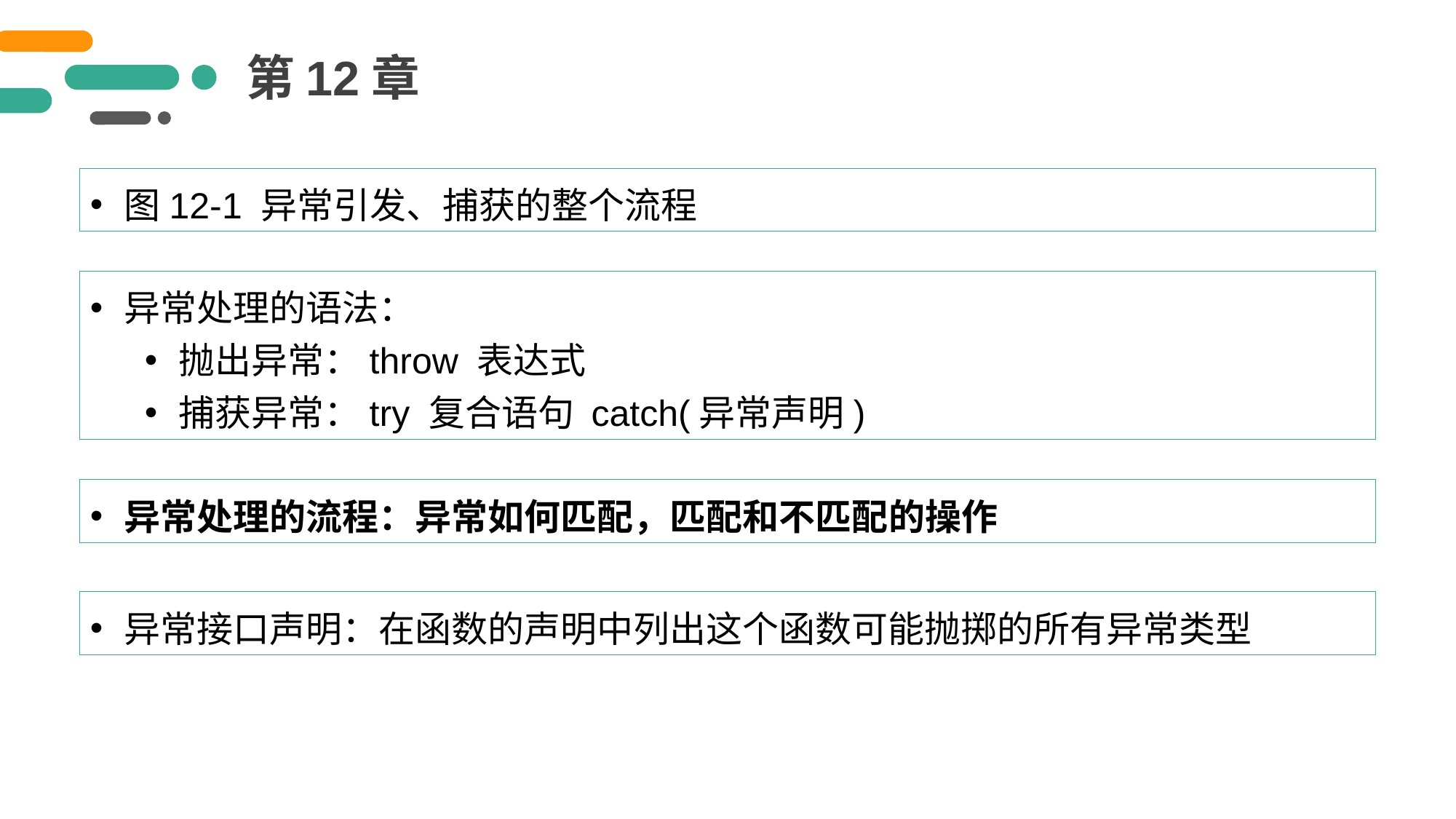

第12章
图12-1 异常引发、捕获的整个流程
异常处理的语法：
抛出异常：throw 表达式
捕获异常：try 复合语句 catch(异常声明)
异常处理的流程：异常如何匹配，匹配和不匹配的操作
异常接口声明：在函数的声明中列出这个函数可能抛掷的所有异常类型